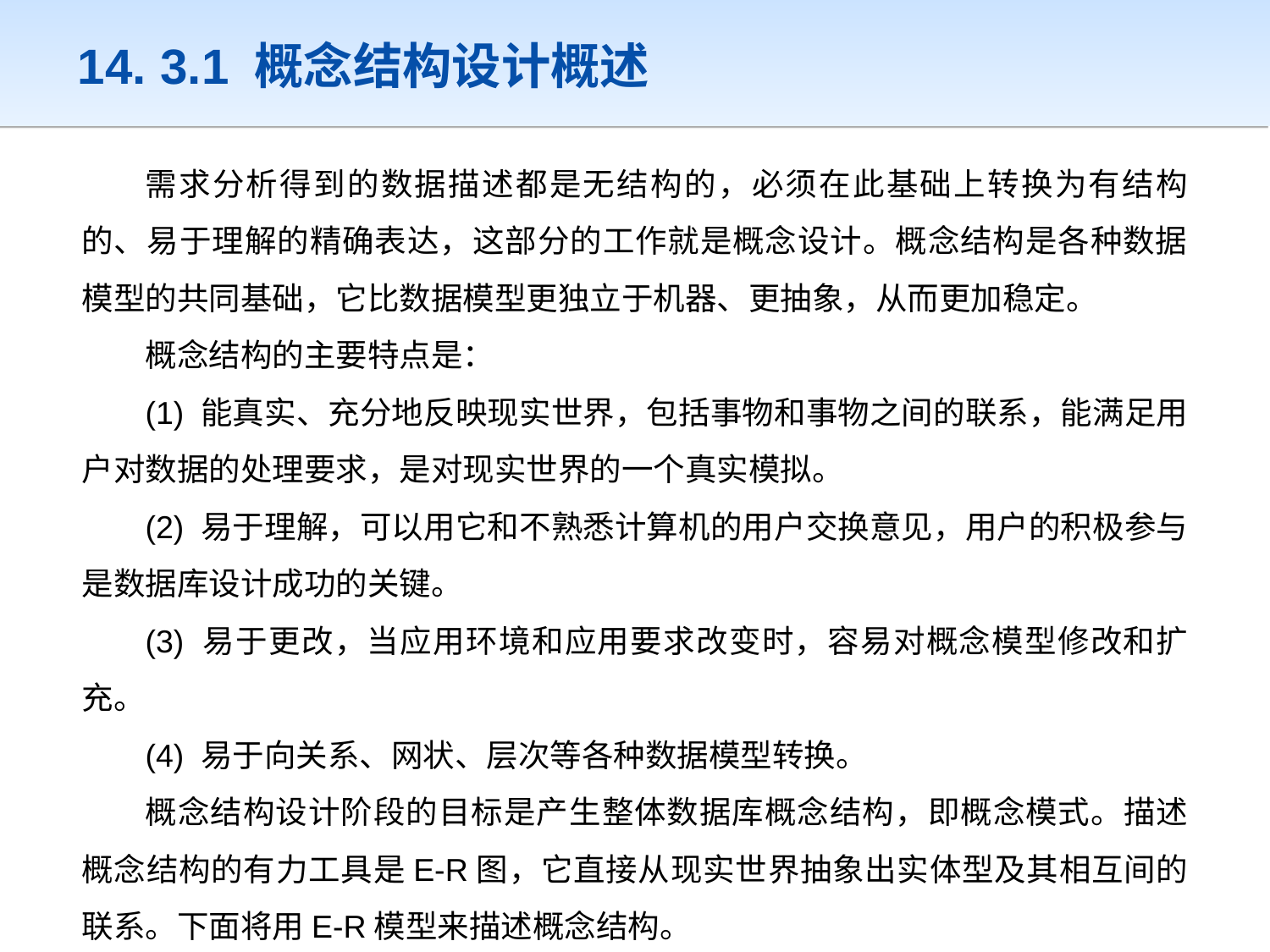

14. 3.1 概念结构设计概述

需求分析得到的数据描述都是无结构的，必须在此基础上转换为有结构的、易于理解的精确表达，这部分的工作就是概念设计。概念结构是各种数据模型的共同基础，它比数据模型更独立于机器、更抽象，从而更加稳定。
概念结构的主要特点是：
(1) 能真实、充分地反映现实世界，包括事物和事物之间的联系，能满足用户对数据的处理要求，是对现实世界的一个真实模拟。
(2) 易于理解，可以用它和不熟悉计算机的用户交换意见，用户的积极参与是数据库设计成功的关键。
(3) 易于更改，当应用环境和应用要求改变时，容易对概念模型修改和扩充。
(4) 易于向关系、网状、层次等各种数据模型转换。
概念结构设计阶段的目标是产生整体数据库概念结构，即概念模式。描述概念结构的有力工具是E-R图，它直接从现实世界抽象出实体型及其相互间的联系。下面将用E-R模型来描述概念结构。
数据定义